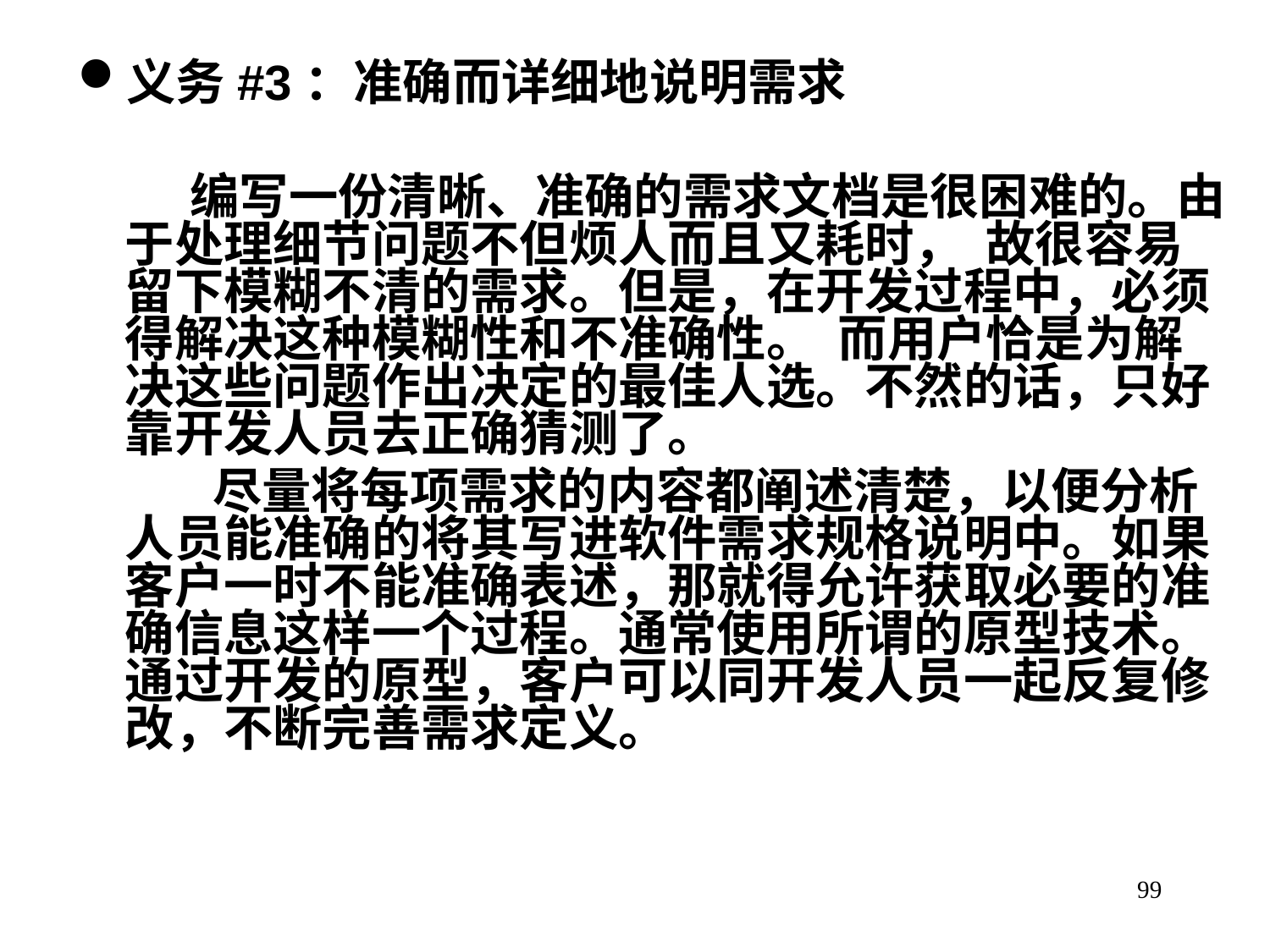

# 义务#3：准确而详细地说明需求

         编写一份清晰、准确的需求文档是很困难的。由于处理细节问题不但烦人而且又耗时，  故很容易留下模糊不清的需求。但是，在开发过程中，必须得解决这种模糊性和不准确性。  而用户恰是为解决这些问题作出决定的最佳人选。不然的话，只好靠开发人员去正确猜测了。
           尽量将每项需求的内容都阐述清楚，以便分析人员能准确的将其写进软件需求规格说明中。如果客户一时不能准确表述，那就得允许获取必要的准确信息这样一个过程。通常使用所谓的原型技术。通过开发的原型，客户可以同开发人员一起反复修改，不断完善需求定义。

99